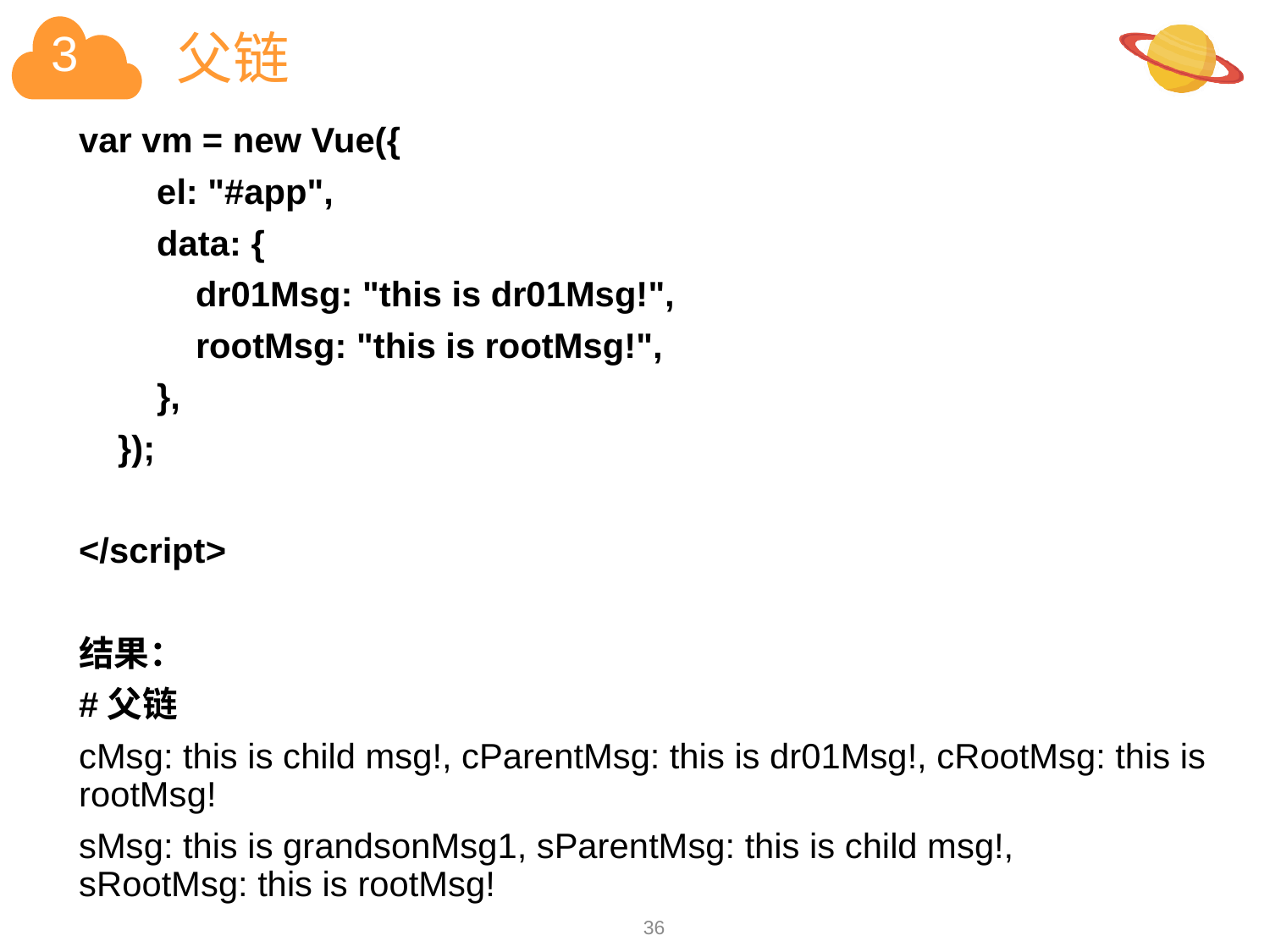

# 父链
var vm = new Vue({
        el: "#app",
        data: {
            dr01Msg: "this is dr01Msg!",
            rootMsg: "this is rootMsg!",
        },
    });

</script>

结果：
#父链
cMsg: this is child msg!, cParentMsg: this is dr01Msg!, cRootMsg: this is rootMsg!
sMsg: this is grandsonMsg1, sParentMsg: this is child msg!, sRootMsg: this is rootMsg!

36